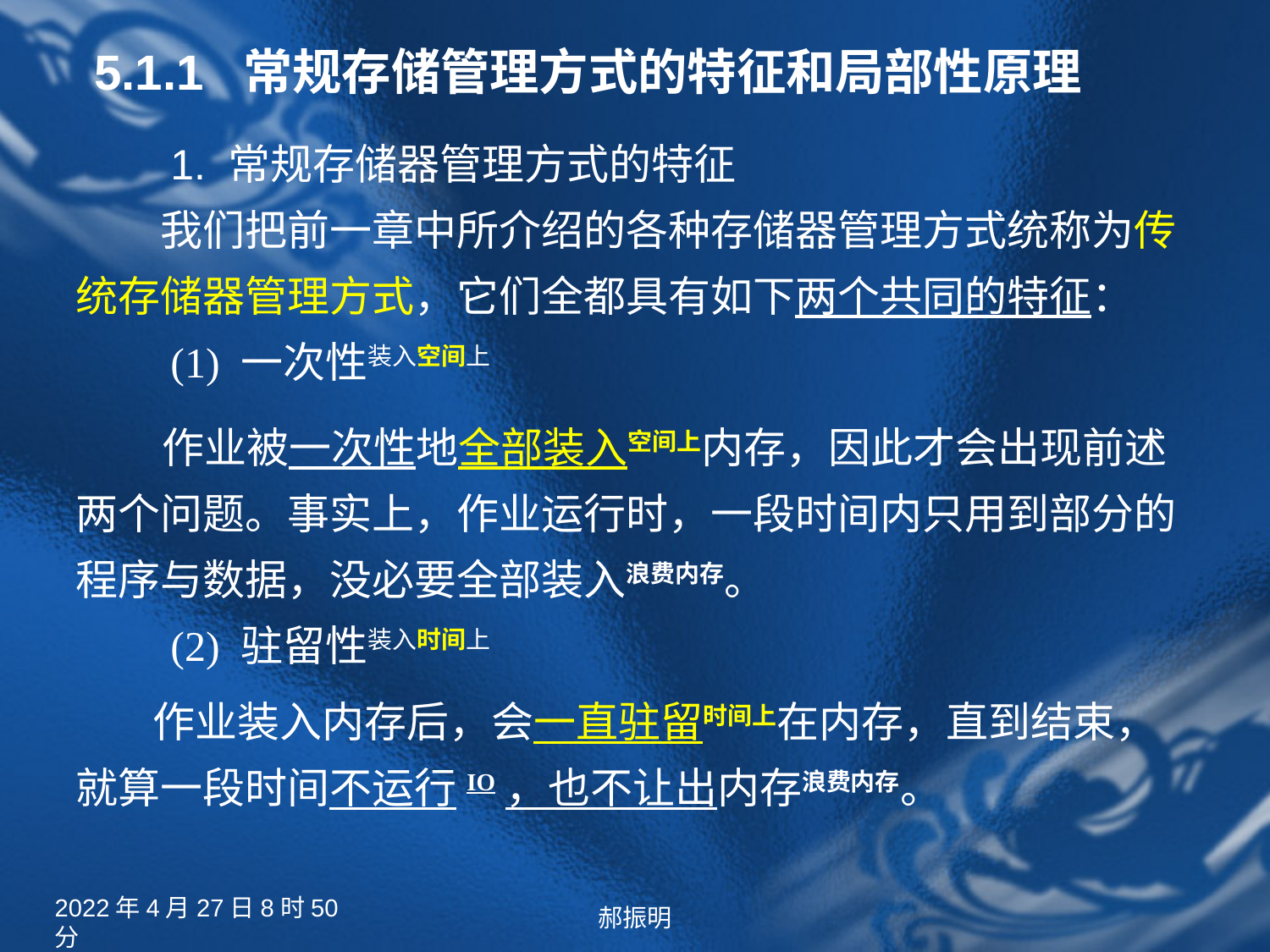

# 5.1.1  常规存储管理方式的特征和局部性原理
　　1. 常规存储器管理方式的特征
　　我们把前一章中所介绍的各种存储器管理方式统称为传统存储器管理方式，它们全都具有如下两个共同的特征：
　　(1) 一次性装入空间上
        作业被一次性地全部装入空间上内存，因此才会出现前述两个问题。事实上，作业运行时，一段时间内只用到部分的程序与数据，没必要全部装入浪费内存。
　　(2) 驻留性装入时间上
       作业装入内存后，会一直驻留时间上在内存，直到结束，就算一段时间不运行IO，也不让出内存浪费内存。
2022年4月27日8时50分
郝振明